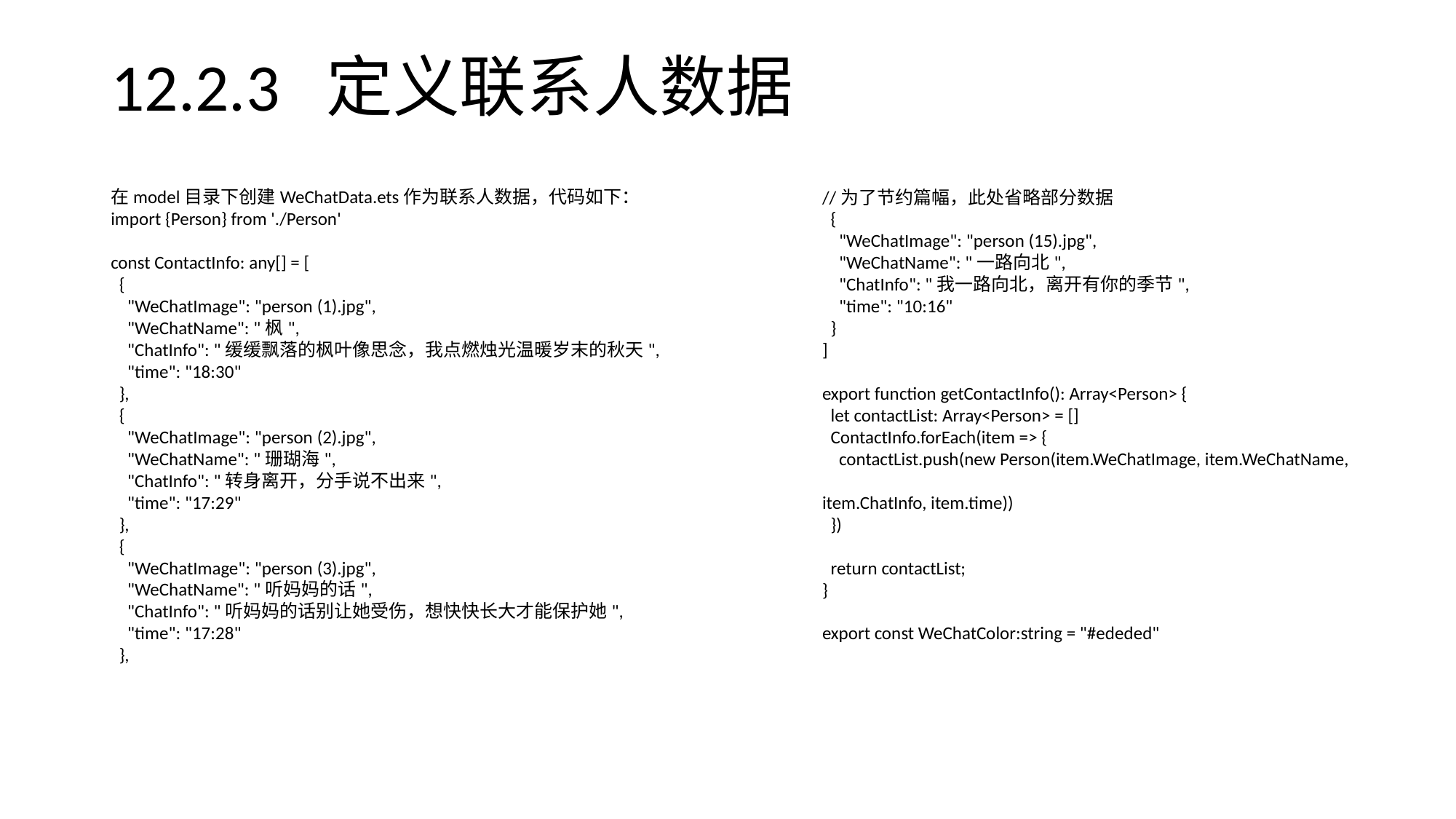

# 12.2.3  定义联系人数据
在model目录下创建WeChatData.ets作为联系人数据，代码如下：
import {Person} from './Person'

const ContactInfo: any[] = [
  {
    "WeChatImage": "person (1).jpg",
    "WeChatName": "枫",
    "ChatInfo": "缓缓飘落的枫叶像思念，我点燃烛光温暖岁末的秋天",
    "time": "18:30"
  },
  {
    "WeChatImage": "person (2).jpg",
    "WeChatName": "珊瑚海",
    "ChatInfo": "转身离开，分手说不出来",
    "time": "17:29"
  },
  {
    "WeChatImage": "person (3).jpg",
    "WeChatName": "听妈妈的话",
    "ChatInfo": "听妈妈的话别让她受伤，想快快长大才能保护她",
    "time": "17:28"
  },
//为了节约篇幅，此处省略部分数据
  {
    "WeChatImage": "person (15).jpg",
    "WeChatName": "一路向北",
    "ChatInfo": "我一路向北，离开有你的季节",
    "time": "10:16"
  }
]

export function getContactInfo(): Array<Person> {
  let contactList: Array<Person> = []
  ContactInfo.forEach(item => {
    contactList.push(new Person(item.WeChatImage, item.WeChatName,

item.ChatInfo, item.time))
  })

  return contactList;
}

export const WeChatColor:string = "#ededed"